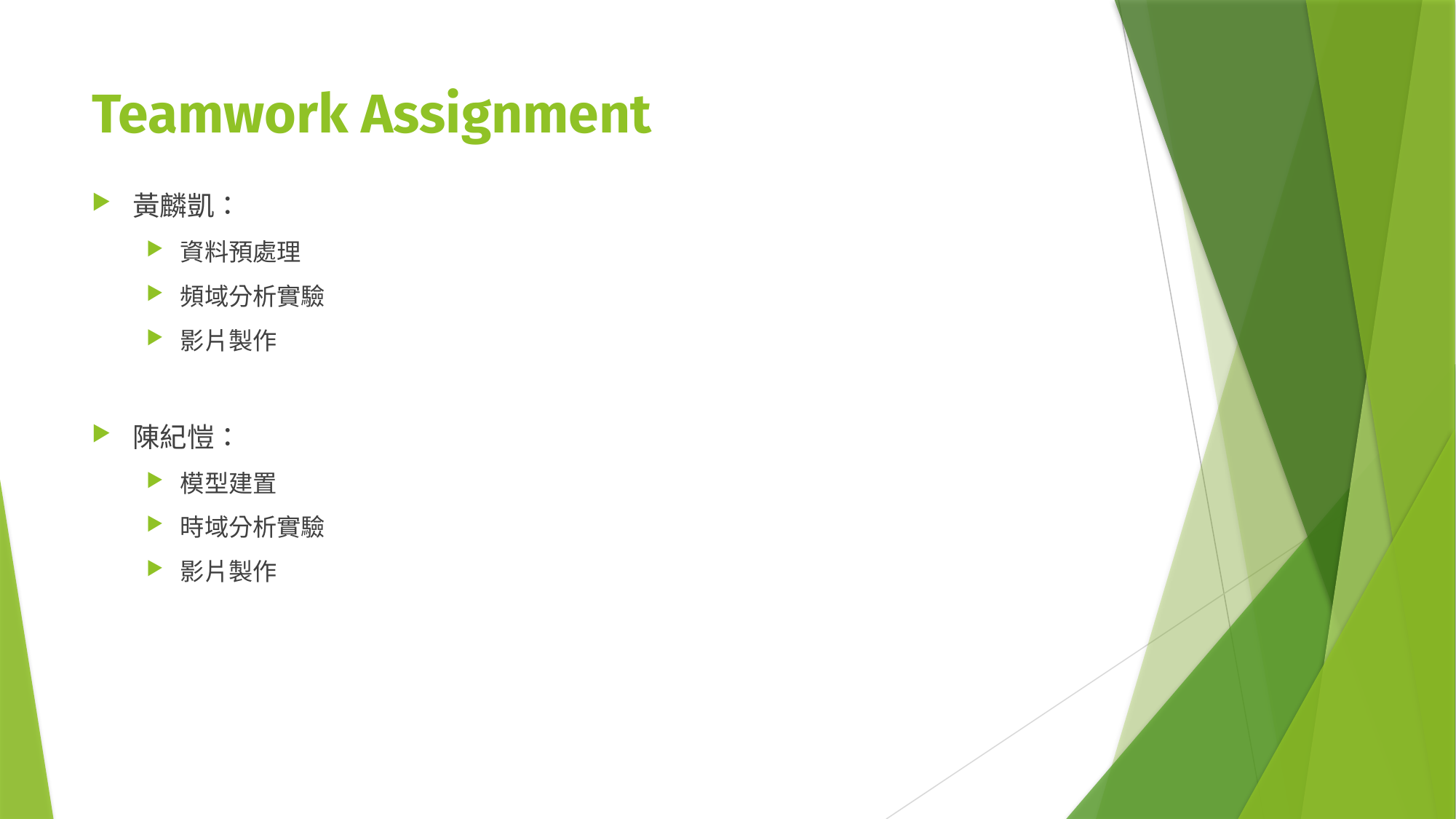

# Teamwork Assignment
黃麟凱：
資料預處理
頻域分析實驗
影片製作

陳紀愷：
模型建置
時域分析實驗
影片製作